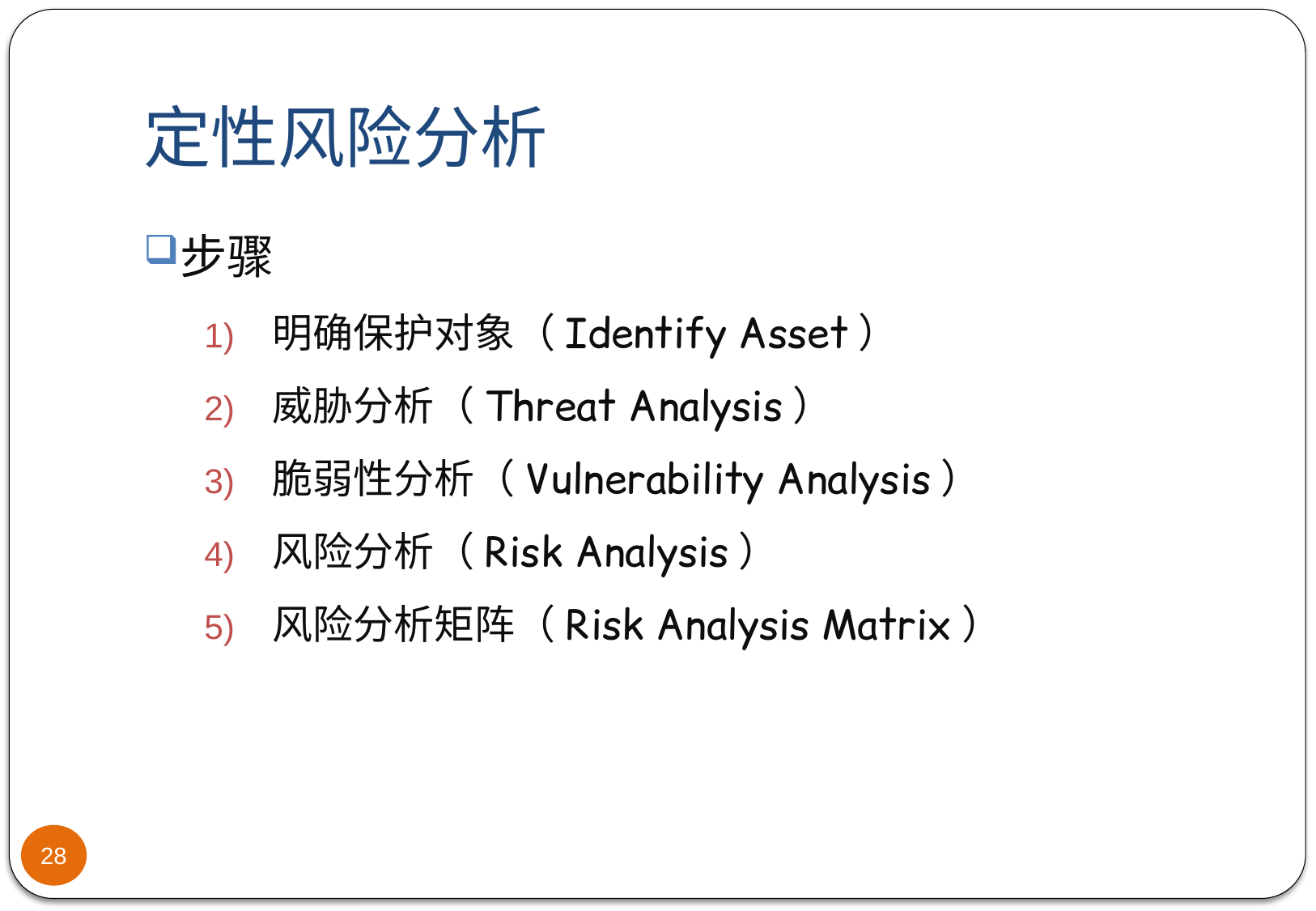

# 定性风险分析
步骤
明确保护对象（Identify Asset）
威胁分析（Threat Analysis）
脆弱性分析（Vulnerability Analysis）
风险分析（Risk Analysis）
风险分析矩阵（Risk Analysis Matrix）
28